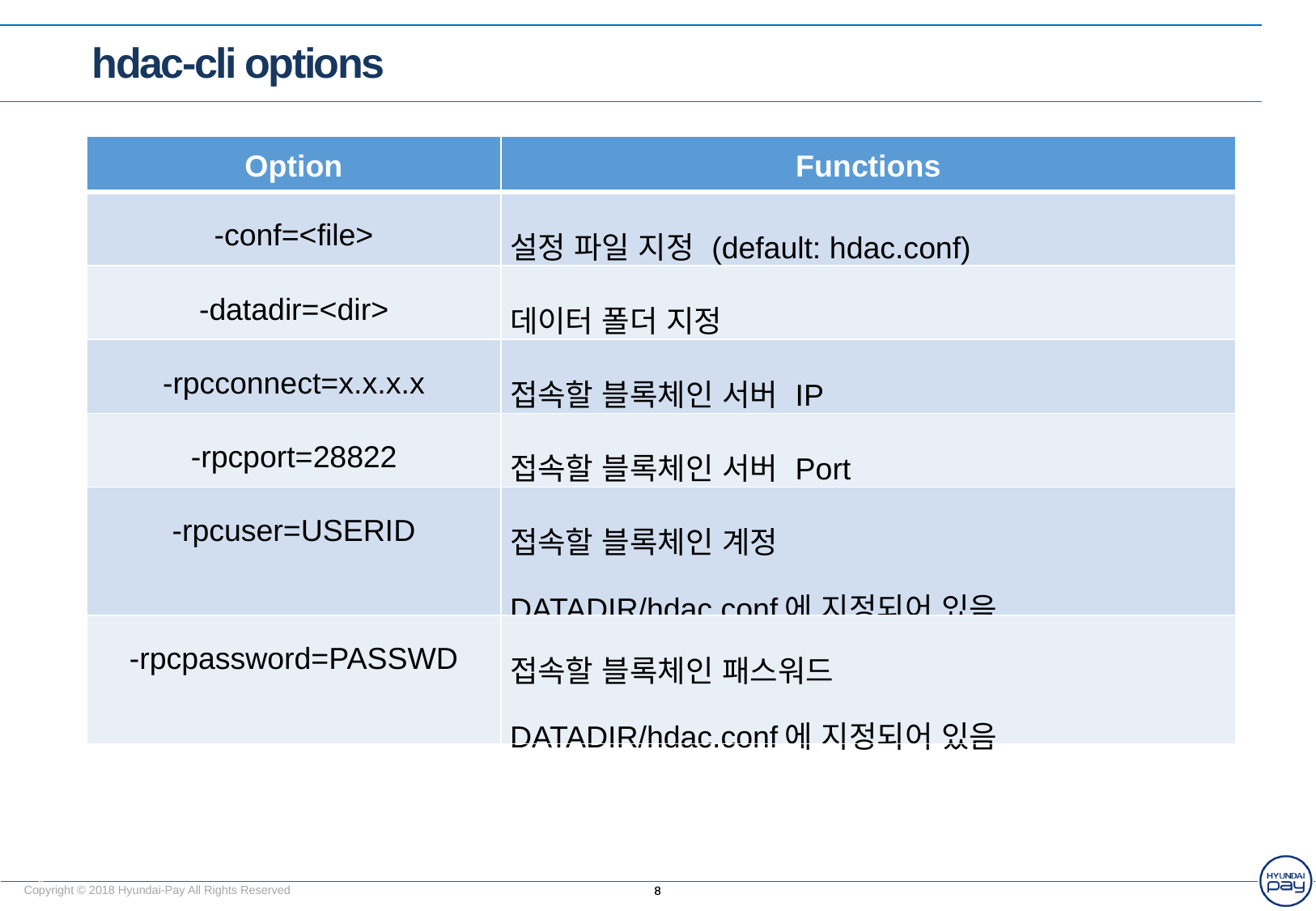

hdac-cli options
| Option | Functions |
| --- | --- |
| -conf=<file> | 설정 파일 지정 (default: hdac.conf) |
| -datadir=<dir> | 데이터 폴더 지정 |
| -rpcconnect=x.x.x.x | 접속할 블록체인 서버 IP |
| -rpcport=28822 | 접속할 블록체인 서버 Port |
| -rpcuser=USERID | 접속할 블록체인 계정 DATADIR/hdac.conf에 지정되어 있음 |
| -rpcpassword=PASSWD | 접속할 블록체인 패스워드 DATADIR/hdac.conf에 지정되어 있음 |